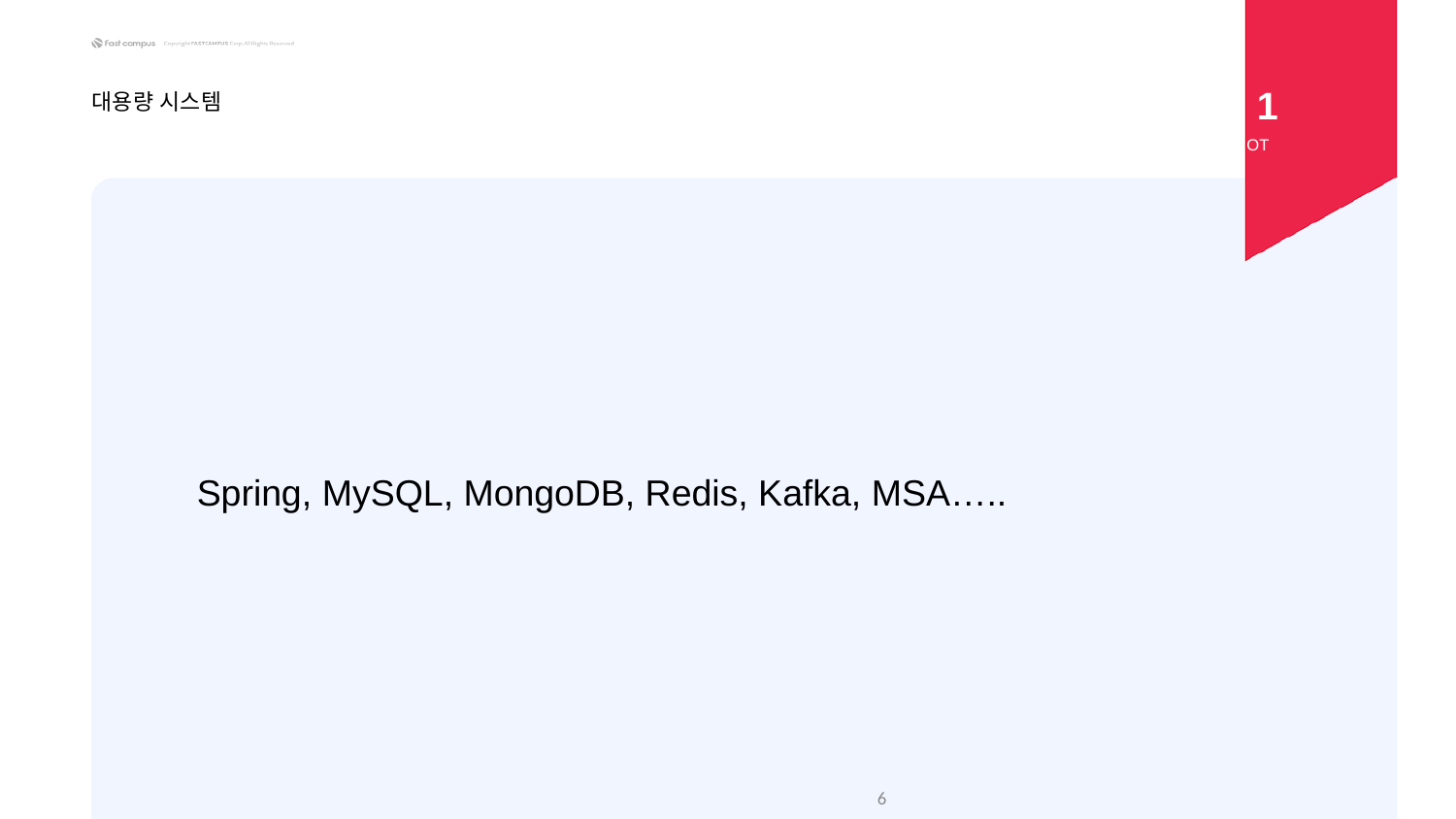

1
대용량 시스템
OT
Spring, MySQL, MongoDB, Redis, Kafka, MSA…..
6